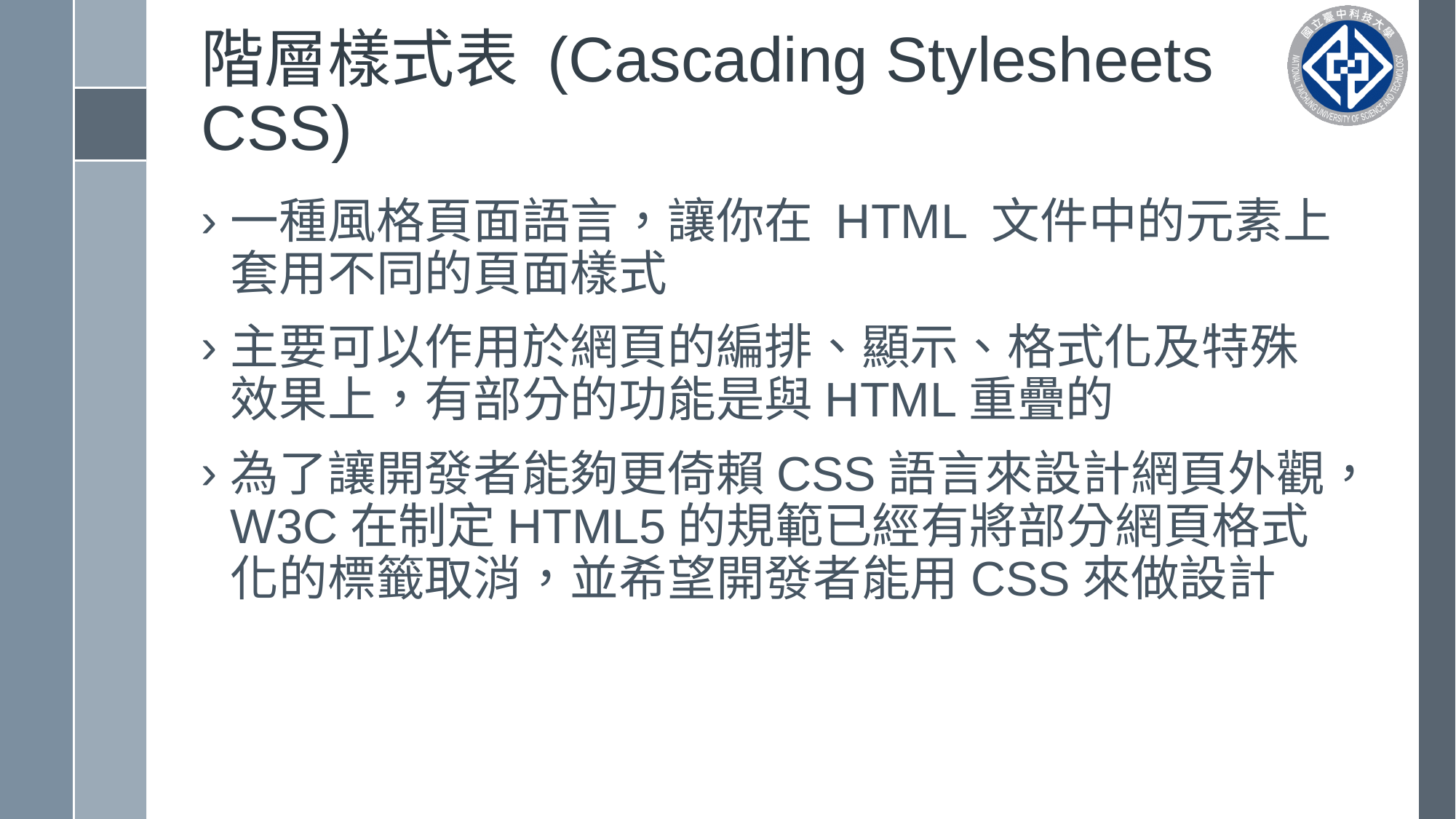

# 階層樣式表 (Cascading Stylesheets CSS)
一種風格頁面語言，讓你在 HTML 文件中的元素上套用不同的頁面樣式
主要可以作用於網頁的編排、顯示、格式化及特殊效果上，有部分的功能是與HTML重疊的
為了讓開發者能夠更倚賴CSS語言來設計網頁外觀，W3C在制定HTML5的規範已經有將部分網頁格式化的標籤取消，並希望開發者能用CSS來做設計